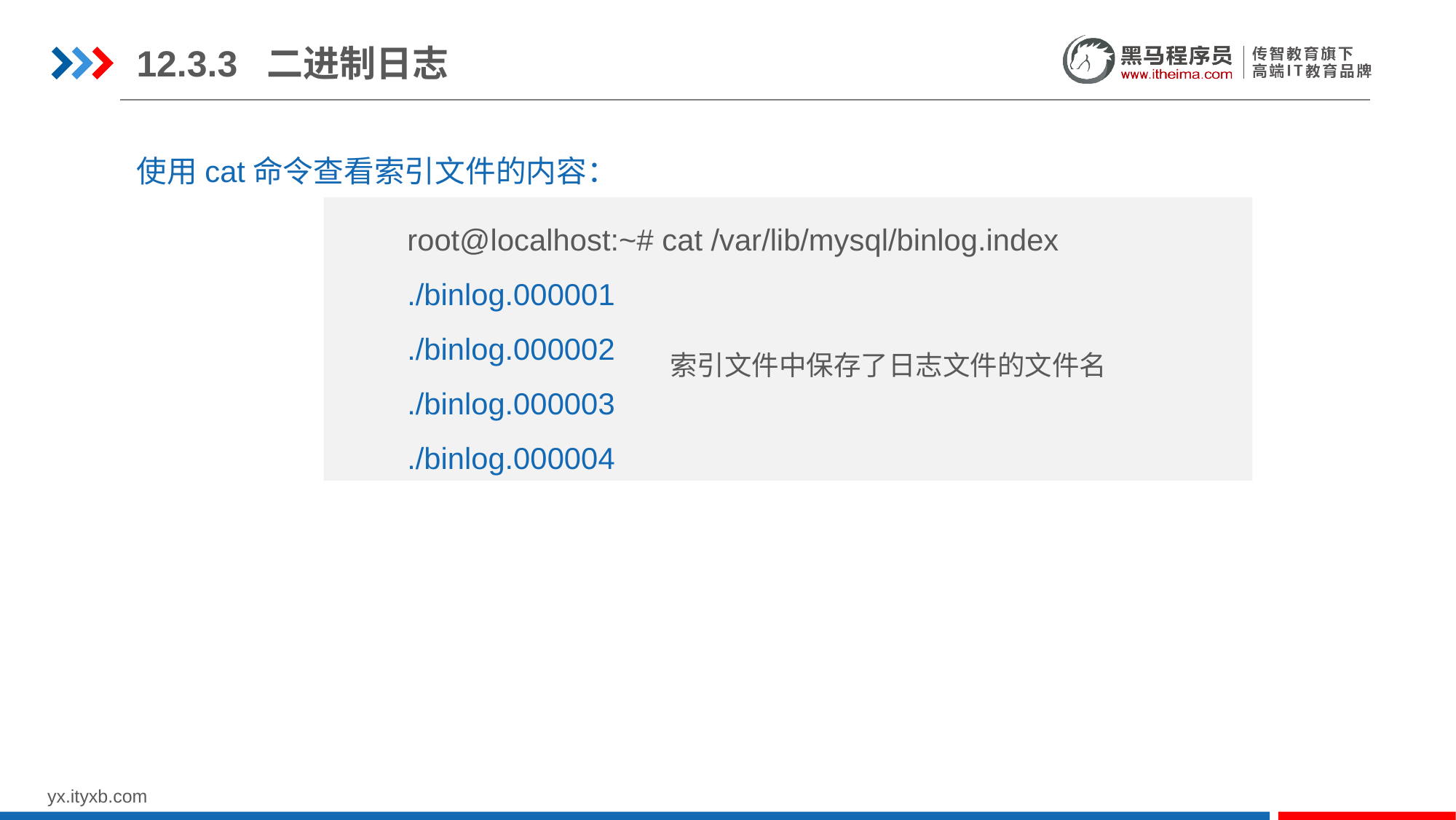

12.3.3  二进制日志
使用cat命令查看索引文件的内容：
root@localhost:~# cat /var/lib/mysql/binlog.index
./binlog.000001
./binlog.000002
./binlog.000003
./binlog.000004
索引文件中保存了日志文件的文件名